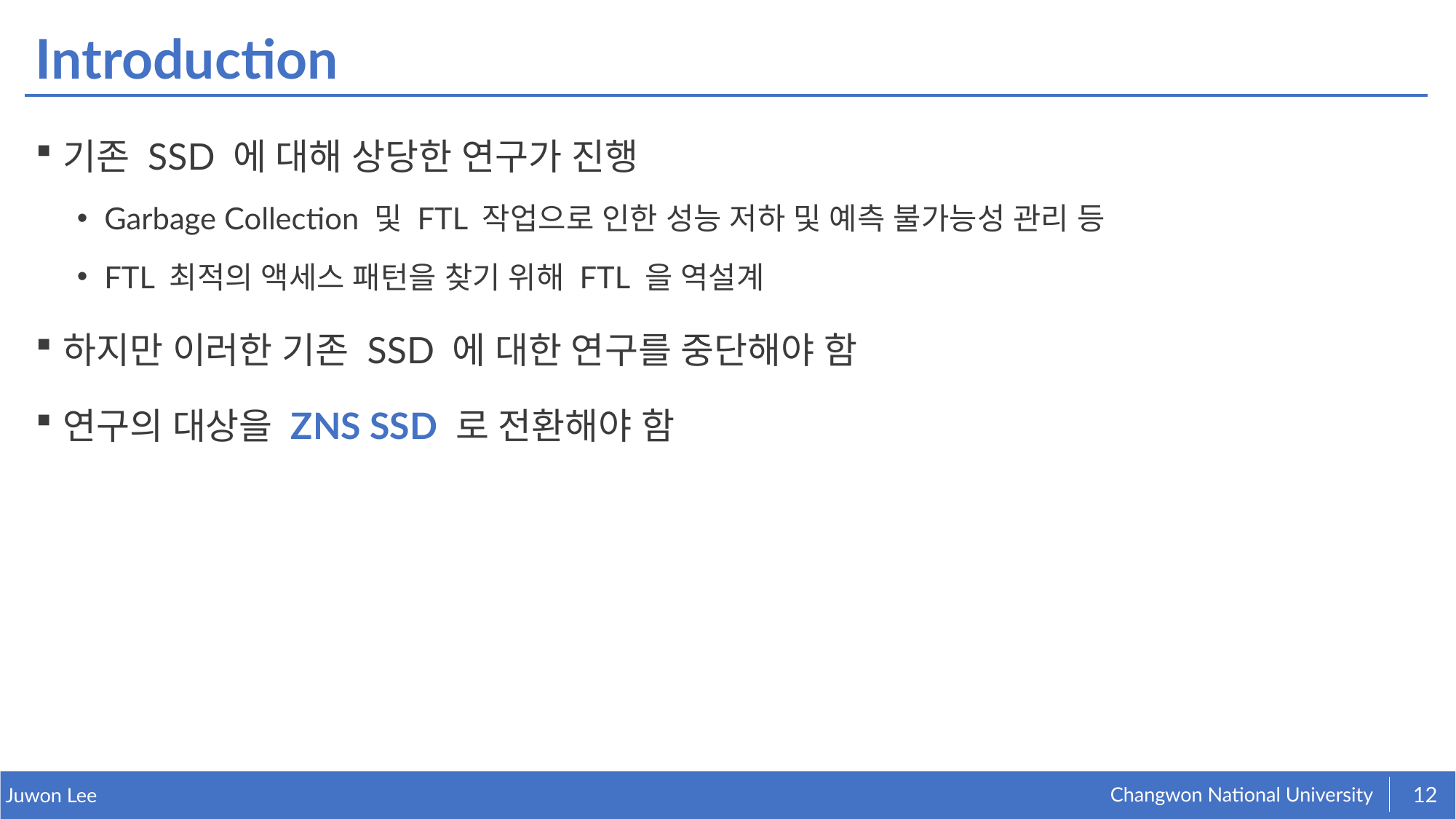

# Introduction
기존 SSD 에 대해 상당한 연구가 진행
Garbage Collection 및 FTL 작업으로 인한 성능 저하 및 예측 불가능성 관리 등
FTL 최적의 액세스 패턴을 찾기 위해 FTL 을 역설계
하지만 이러한 기존 SSD 에 대한 연구를 중단해야 함
연구의 대상을 ZNS SSD 로 전환해야 함
12